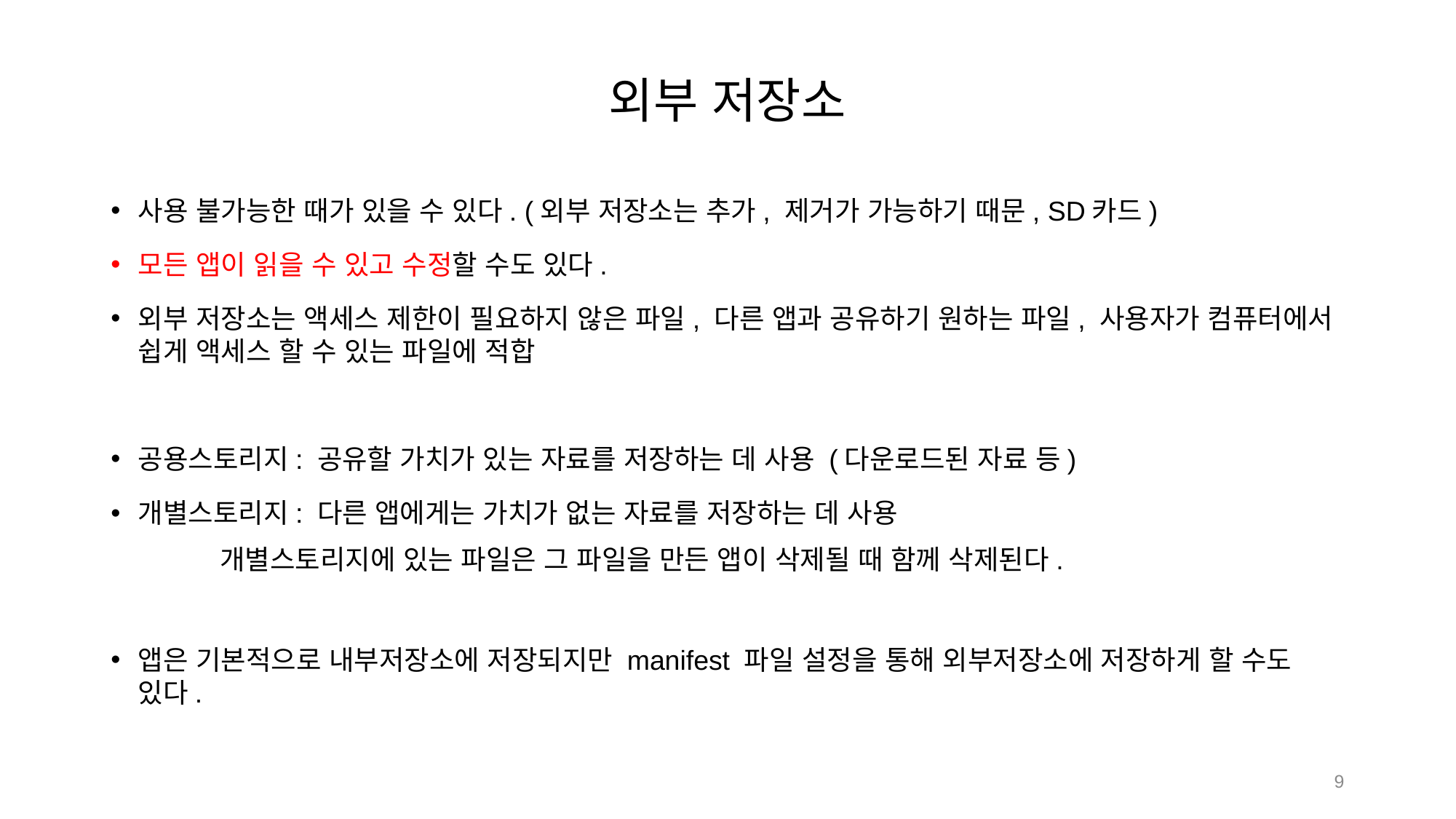

# 외부 저장소
사용 불가능한 때가 있을 수 있다. (외부 저장소는 추가, 제거가 가능하기 때문, SD카드)
모든 앱이 읽을 수 있고 수정할 수도 있다.
외부 저장소는 액세스 제한이 필요하지 않은 파일, 다른 앱과 공유하기 원하는 파일, 사용자가 컴퓨터에서 쉽게 액세스 할 수 있는 파일에 적합

공용스토리지: 공유할 가치가 있는 자료를 저장하는 데 사용 (다운로드된 자료 등)
개별스토리지: 다른 앱에게는 가치가 없는 자료를 저장하는 데 사용
개별스토리지에 있는 파일은 그 파일을 만든 앱이 삭제될 때 함께 삭제된다.

앱은 기본적으로 내부저장소에 저장되지만 manifest 파일 설정을 통해 외부저장소에 저장하게 할 수도 있다.

9